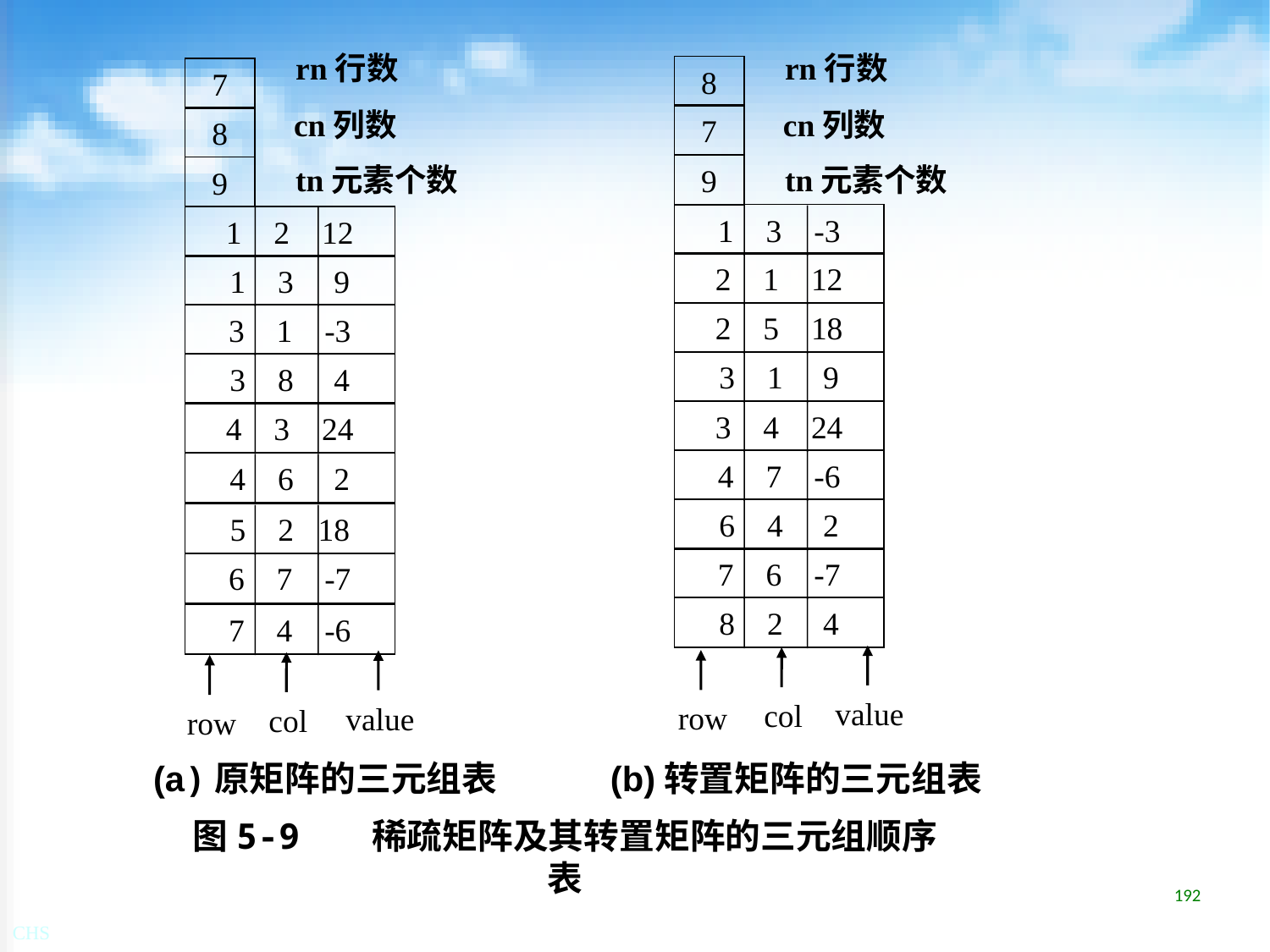

rn行数
7
8
9
cn列数
tn元素个数
1    2    12

1    3     9

3    1    -3

3    8     4

4    3    24

4    6     2

5    2   18

6    7    -7

7    4    -6

value

col

row
(a)原矩阵的三元组表
rn行数
8
7
9
cn列数
tn元素个数
1    3    -3

2    1    12

2    5    18

3    1     9

3    4    24

4    7    -6

6    4     2

7    6    -7

8    2     4

value

col

row
(b)转置矩阵的三元组表
图5-9   稀疏矩阵及其转置矩阵的三元组顺序表
192